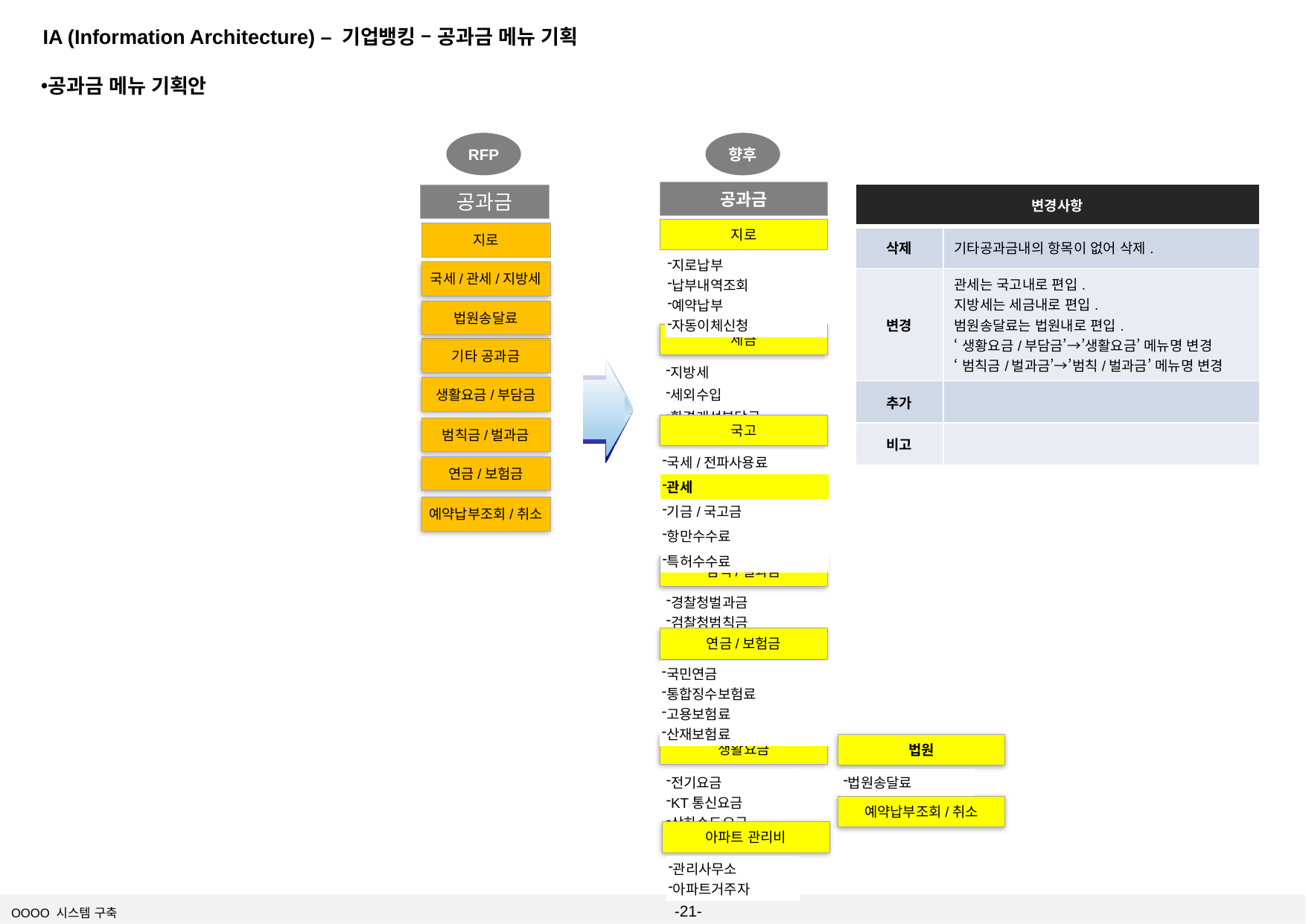

IA (Information Architecture) – 기업뱅킹 – 공과금 메뉴 기획
공과금 메뉴 기획안
RFP
향후
공과금
| 변경사항 |  |
| --- | --- |
| 삭제 | 기타공과금내의 항목이 없어 삭제. |
| 변경 | 관세는 국고내로 편입. 지방세는 세금내로 편입. 범원송달료는 법원내로 편입. ‘생황요금/부담금’→’생활요금’ 메뉴명 변경 ‘범칙금/벌과금’→’범칙/벌과금’ 메뉴명 변경 |
| 추가 |  |
| 비고 |  |
공과금
지로
지로
| 지로납부 납부내역조회 예약납부 자동이체신청 |
| --- |
국세/관세/지방세
법원송달료
세금
기타 공과금
| 지방세 |
| --- |
| 세외수입 |
| 환경개선부담금 |
생활요금/부담금

국고
범칙금/벌과금
| 국세/전파사용료 |
| --- |
| 관세 |
| 기금/국고금 |
| 항만수수료 |
| 특허수수료 |
연금/보험금
예약납부조회/취소
범칙/벌과금
| 경찰청벌과금 검찰청범칙금 |
| --- |
연금/보험금
| 국민연금 통합징수보험료 고용보험료 산재보험료 |
| --- |
생활요금
법원
| 전기요금 KT통신요금 상하수도요금 |
| --- |
| 법원송달료 |
| --- |
예약납부조회/취소
아파트 관리비
| 관리사무소 아파트거주자 |
| --- |